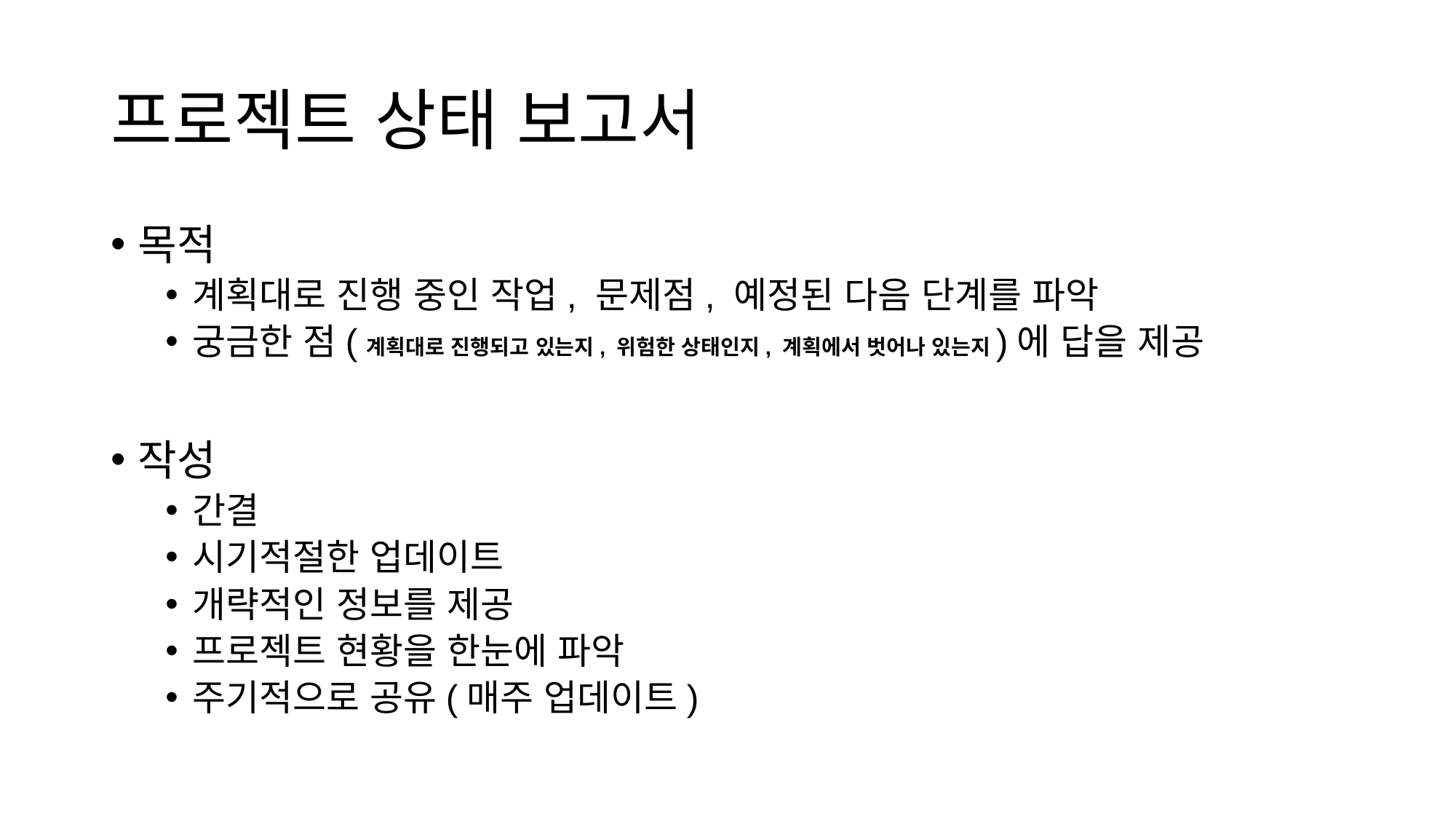

# 프로젝트 상태 보고서
목적
계획대로 진행 중인 작업, 문제점, 예정된 다음 단계를 파악
궁금한 점(계획대로 진행되고 있는지, 위험한 상태인지, 계획에서 벗어나 있는지)에 답을 제공

작성
간결
시기적절한 업데이트
개략적인 정보를 제공
프로젝트 현황을 한눈에 파악
주기적으로 공유(매주 업데이트)